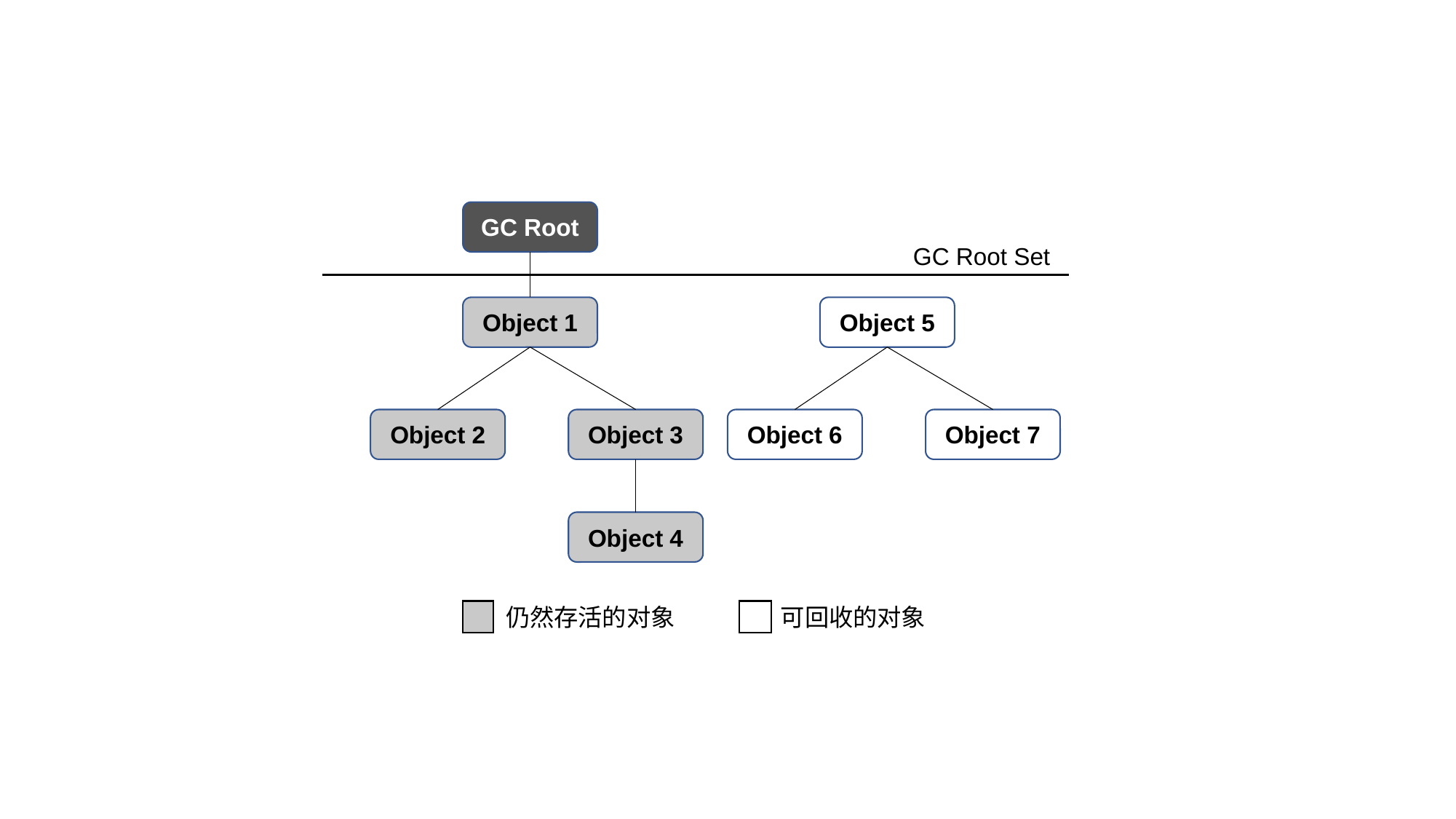

GC Root
GC Root Set
Object 1
Object 5
Object 2
Object 3
Object 6
Object 7
Object 4
仍然存活的对象
可回收的对象